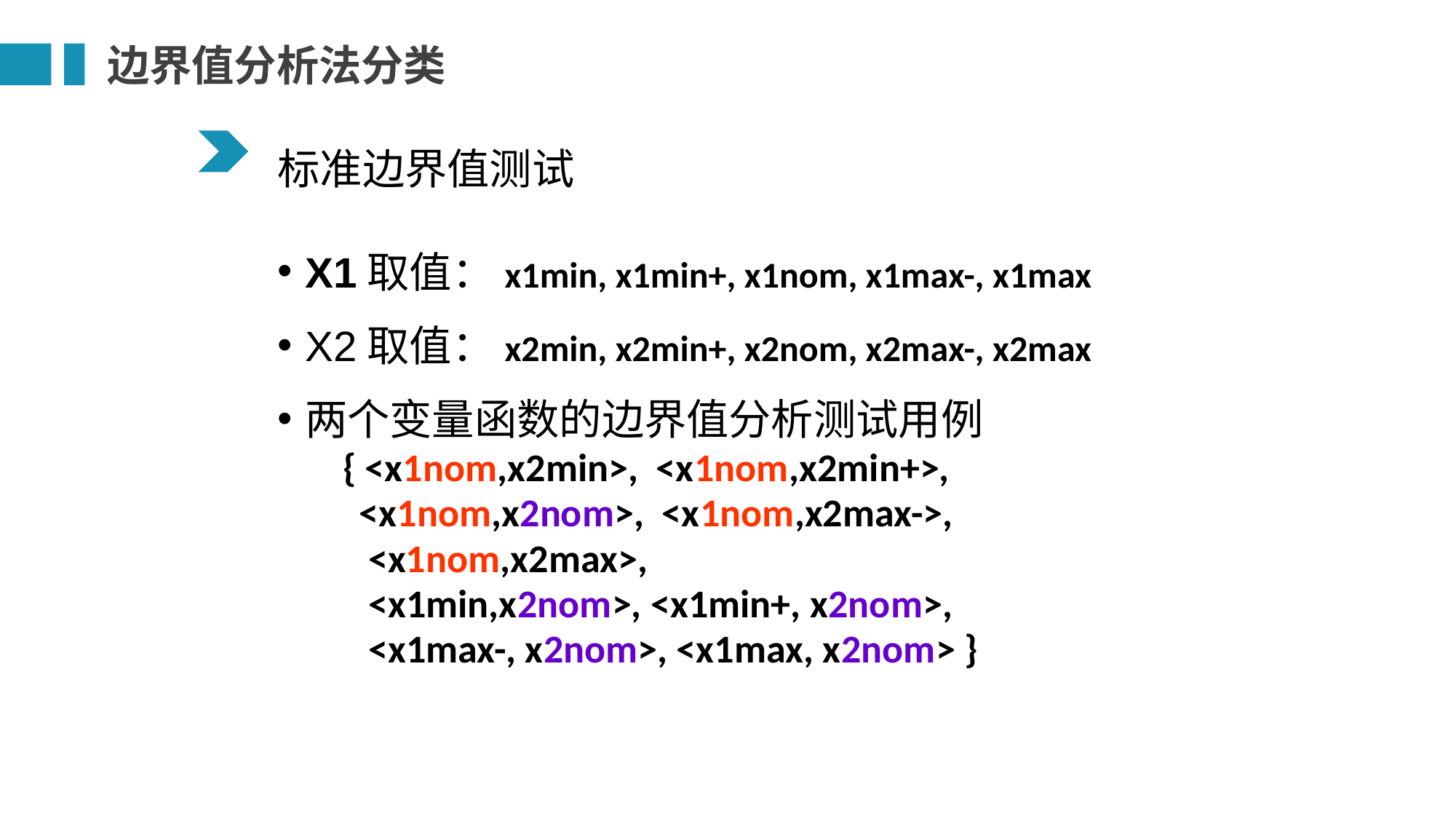

边界值分析法分类

标准边界值测试

X1取值：x1min, x1min+, x1nom, x1max-, x1max
X2取值：x2min, x2min+, x2nom, x2max-, x2max
两个变量函数的边界值分析测试用例
 { <x1nom,x2min>,  <x1nom,x2min+>,
   <x1nom,x2nom>,  <x1nom,x2max->,
    <x1nom,x2max>,
    <x1min,x2nom>, <x1min+, x2nom>,
    <x1max-, x2nom>, <x1max, x2nom> }
40